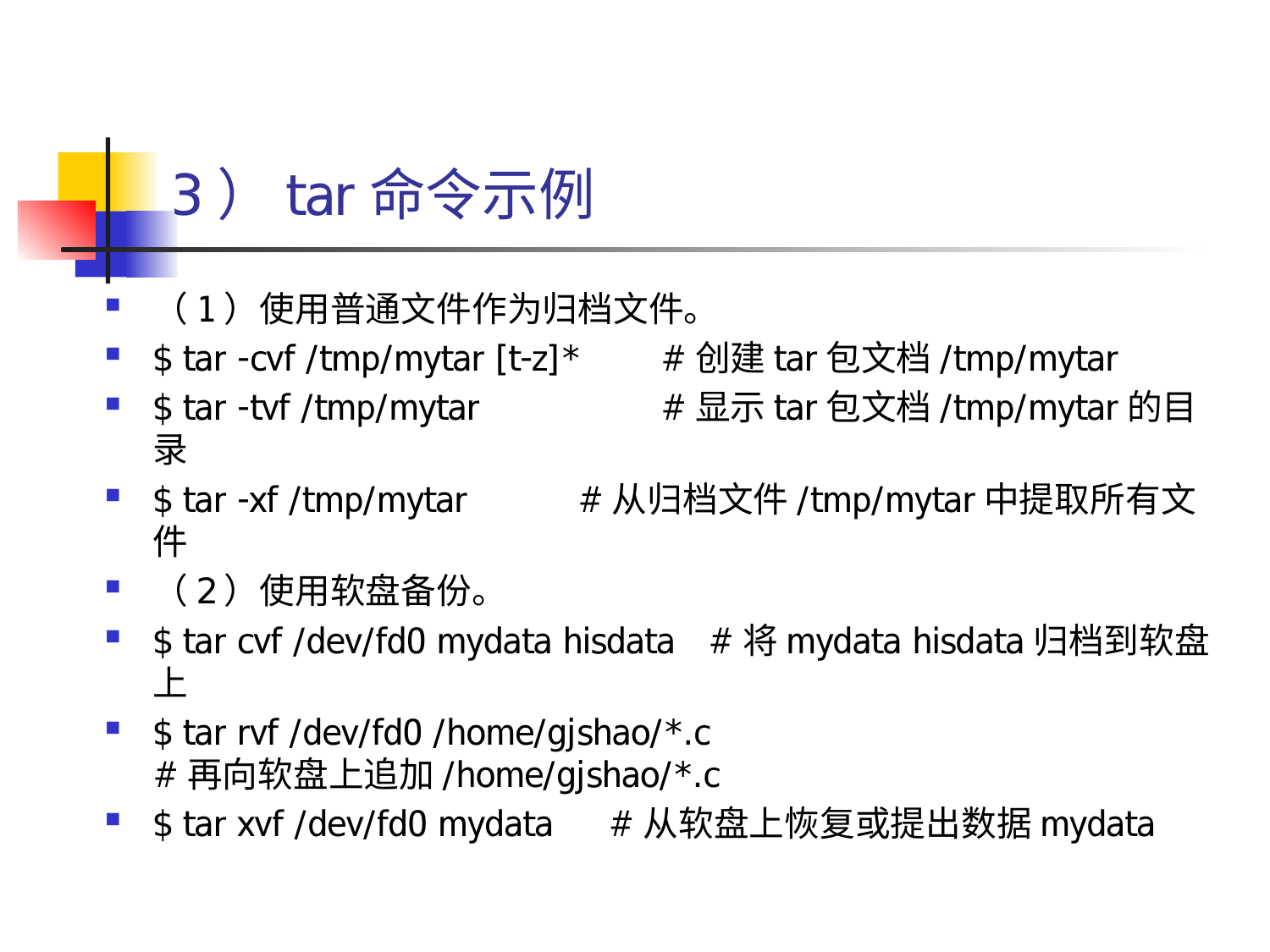

# 3）tar命令示例
（1）使用普通文件作为归档文件。
$ tar -cvf /tmp/mytar [t-z]*	#创建tar包文档/tmp/mytar
$ tar -tvf /tmp/mytar		#显示tar包文档/tmp/mytar的目录
$ tar -xf /tmp/mytar	    #从归档文件/tmp/mytar中提取所有文件
（2）使用软盘备份。
$ tar cvf /dev/fd0 mydata hisdata   #将mydata hisdata归档到软盘上
$ tar rvf /dev/fd0 /home/gjshao/*.c	#再向软盘上追加/home/gjshao/*.c
$ tar xvf /dev/fd0 mydata     #从软盘上恢复或提出数据mydata